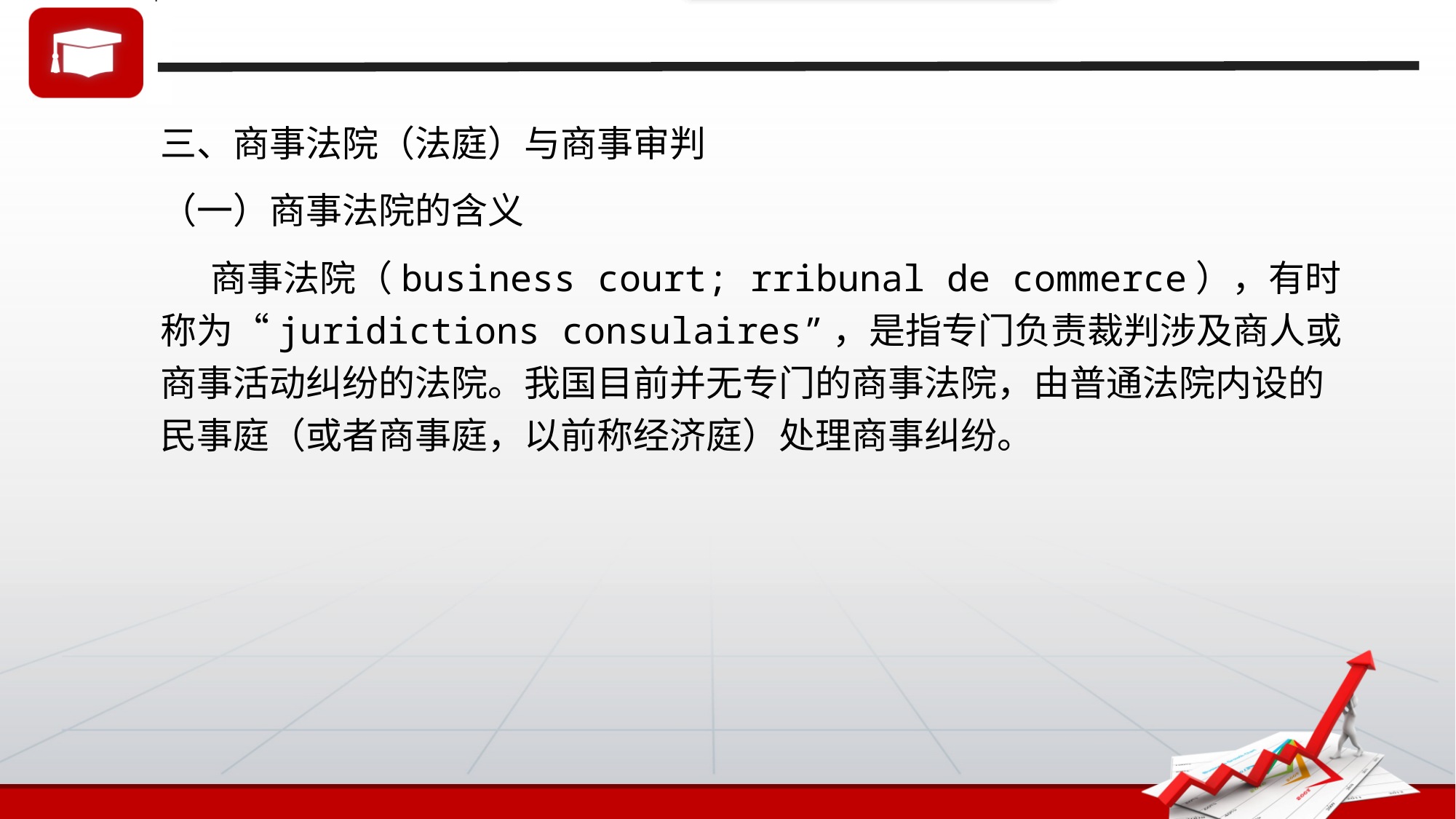

三、商事法院（法庭）与商事审判
（一）商事法院的含义
     商事法院（business court; rribunal de commerce），有时称为“juridictions consulaires”，是指专门负责裁判涉及商人或商事活动纠纷的法院。我国目前并无专门的商事法院，由普通法院内设的民事庭（或者商事庭，以前称经济庭）处理商事纠纷。